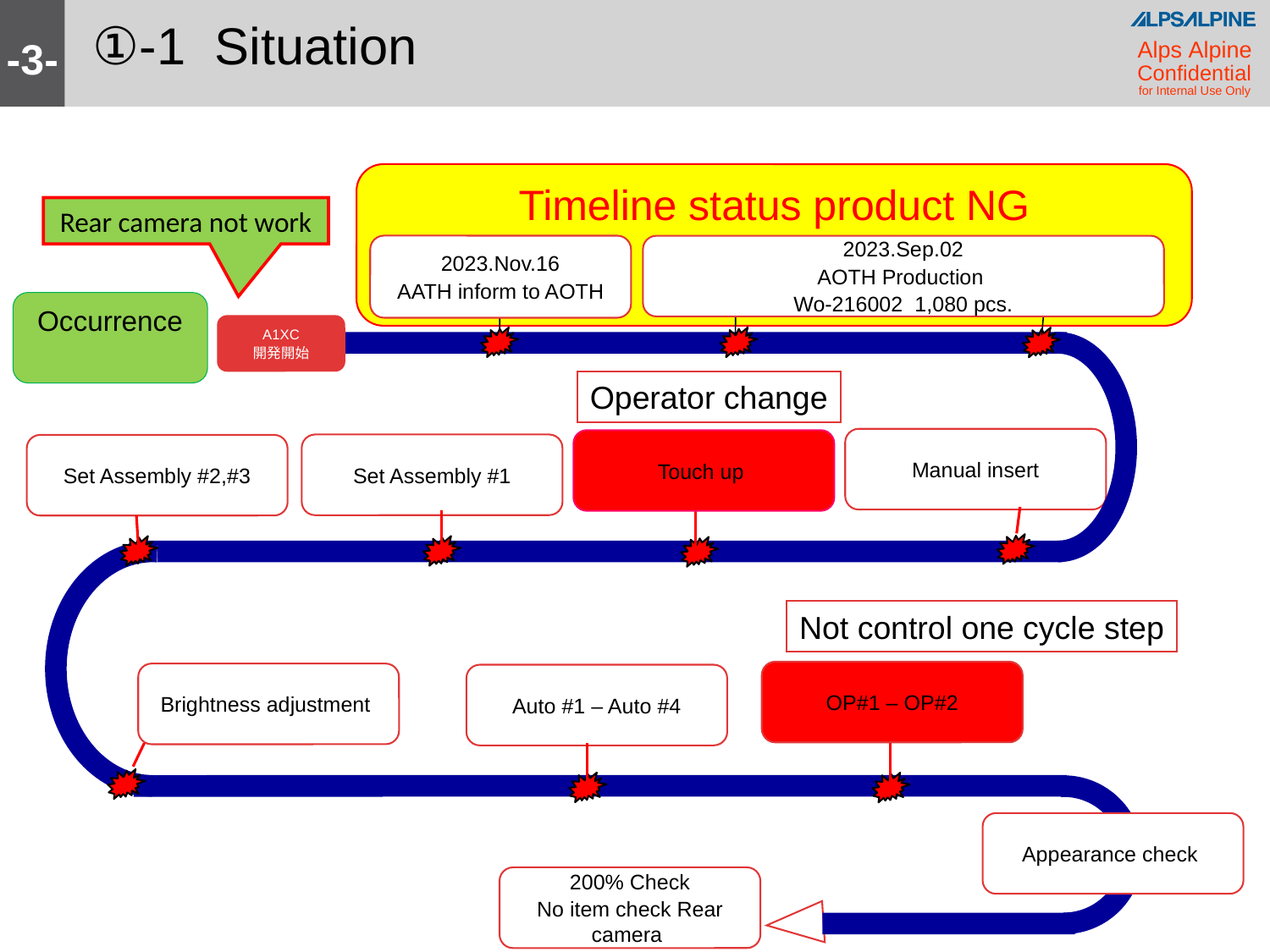

①-1  Situation
-3-
Timeline status product NG
Rear camera not work
2023.Sep.02
AOTH Production
Wo-216002  1,080 pcs.

2023.Nov.16
AATH inform to AOTH

Occurrence

A1XC
開発開始

Operator change

Manual insert

Touch up
Set Assembly #1
Set Assembly #2,#3

Not control one cycle step

OP#1 – OP#2

Brightness adjustment

Auto #1 – Auto #4

Appearance check
200% Check
No item check Rear camera